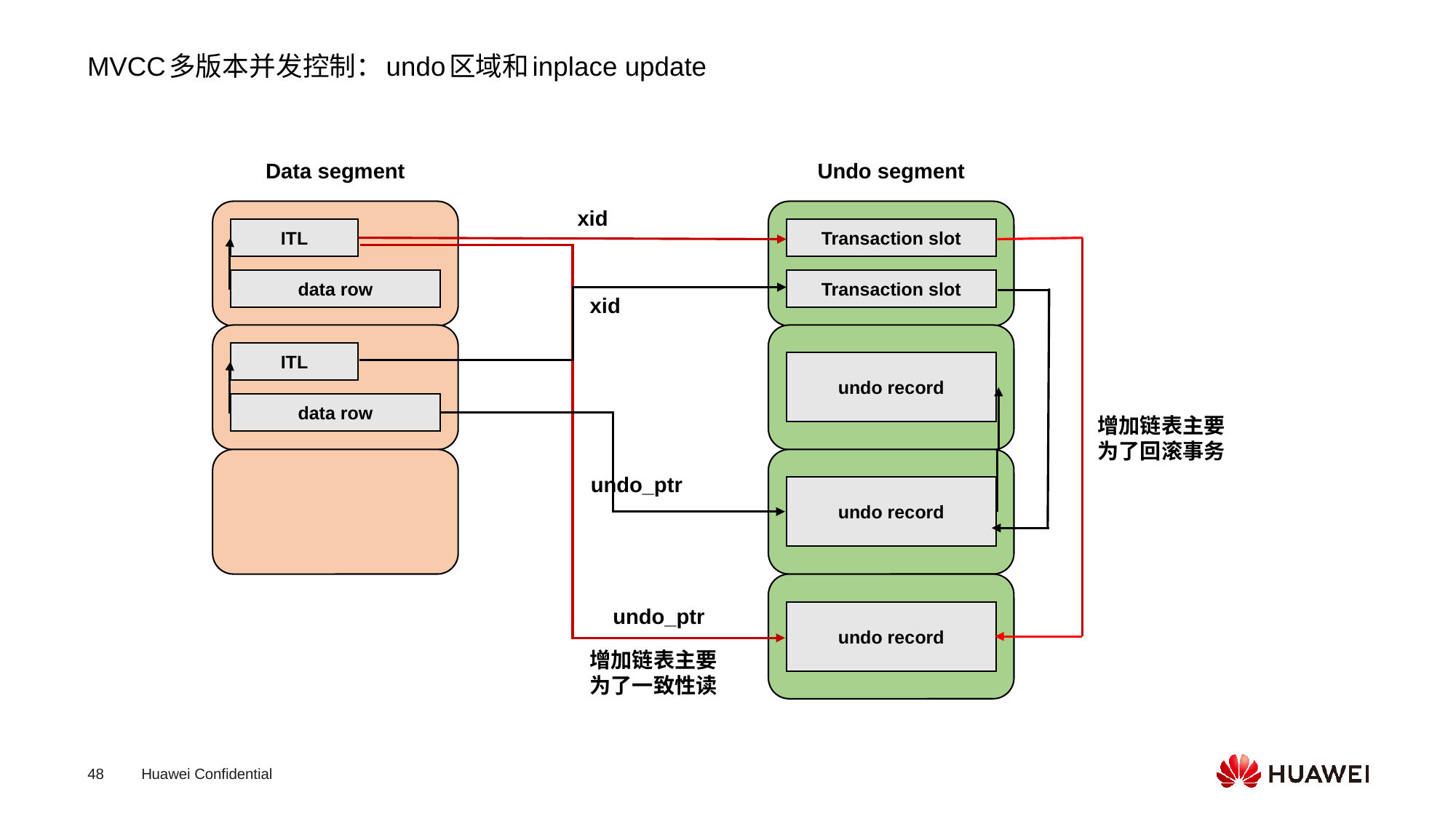

# MVCC多版本并发控制：undo区域和inplace update
Data segment
Undo segment
xid

ITL
Transaction slot
data row
Transaction slot
xid

ITL
undo record
data row
增加链表主要为了回滚事务

undo_ptr
undo record

undo_ptr
undo record
增加链表主要为了一致性读